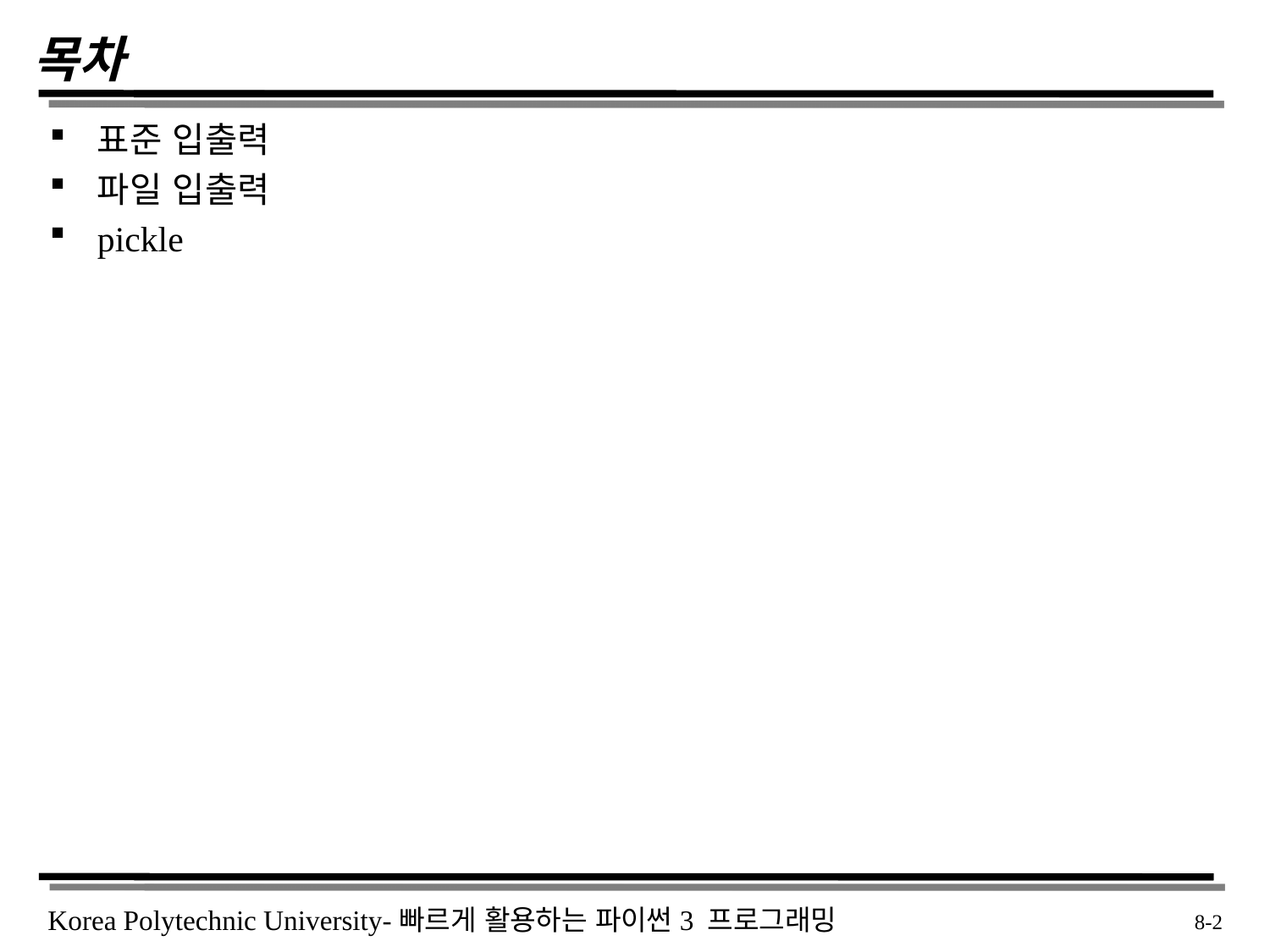

# 목차
표준 입출력
파일 입출력
pickle

 8-2